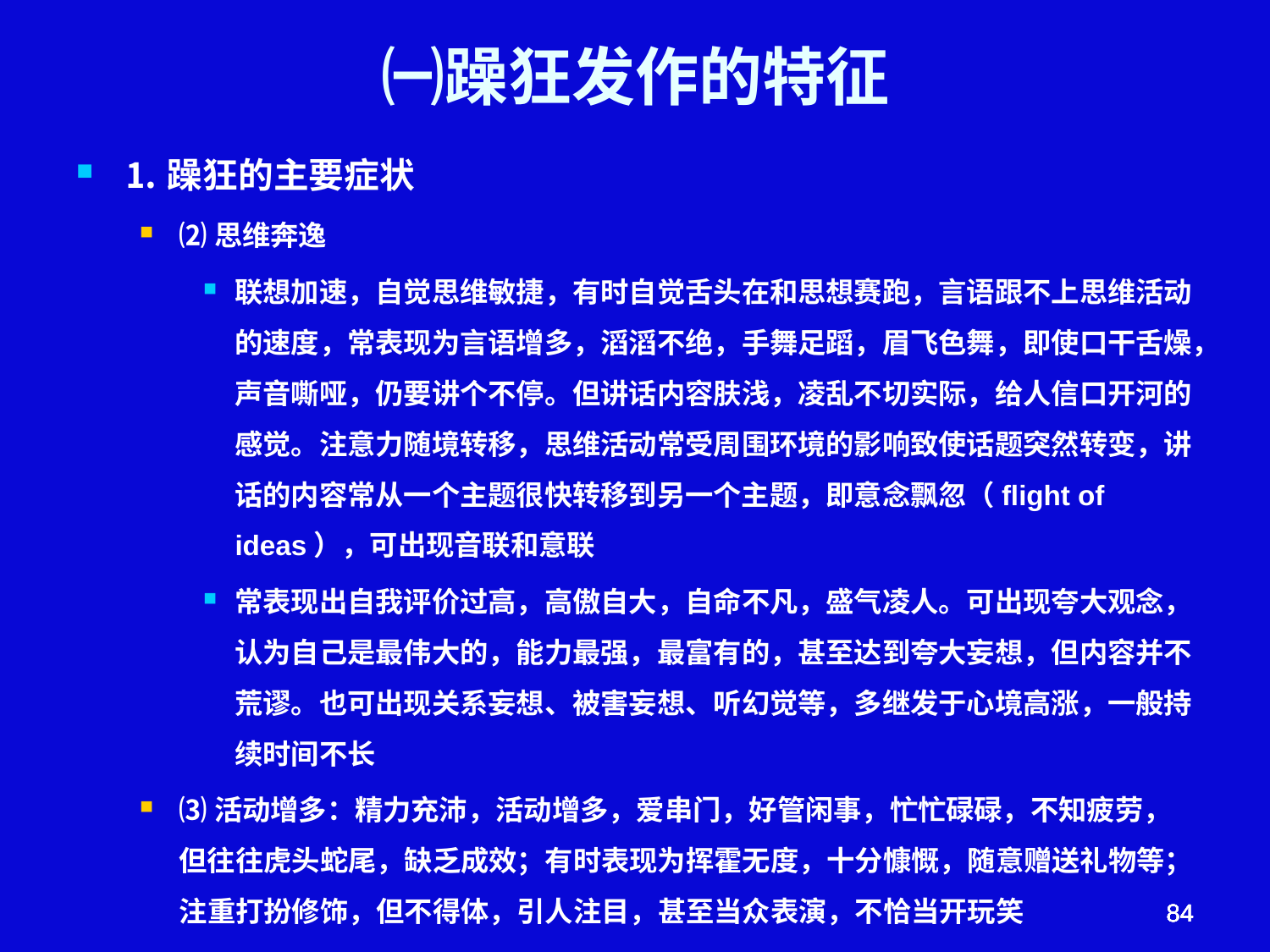

# ㈠躁狂发作的特征
⒈躁狂的主要症状
⑵思维奔逸
联想加速，自觉思维敏捷，有时自觉舌头在和思想赛跑，言语跟不上思维活动的速度，常表现为言语增多，滔滔不绝，手舞足蹈，眉飞色舞，即使口干舌燥，声音嘶哑，仍要讲个不停。但讲话内容肤浅，凌乱不切实际，给人信口开河的感觉。注意力随境转移，思维活动常受周围环境的影响致使话题突然转变，讲话的内容常从一个主题很快转移到另一个主题，即意念飘忽（flight of ideas），可出现音联和意联
常表现出自我评价过高，高傲自大，自命不凡，盛气凌人。可出现夸大观念，认为自己是最伟大的，能力最强，最富有的，甚至达到夸大妄想，但内容并不荒谬。也可出现关系妄想、被害妄想、听幻觉等，多继发于心境高涨，一般持续时间不长
⑶活动增多：精力充沛，活动增多，爱串门，好管闲事，忙忙碌碌，不知疲劳，但往往虎头蛇尾，缺乏成效；有时表现为挥霍无度，十分慷慨，随意赠送礼物等；注重打扮修饰，但不得体，引人注目，甚至当众表演，不恰当开玩笑
84
84
84
84
84
84